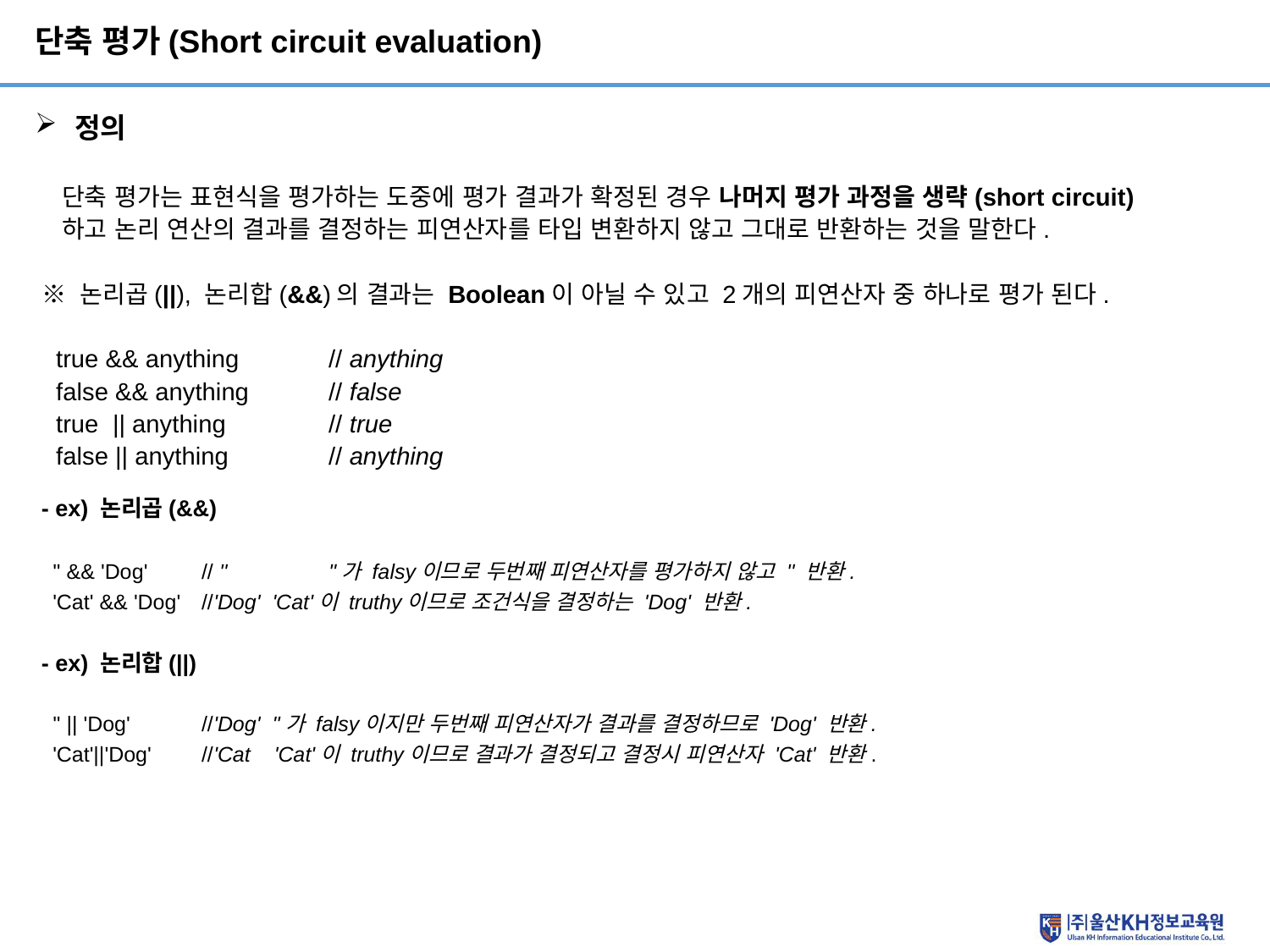

# 단축 평가(Short circuit evaluation)

정의

   단축 평가는 표현식을 평가하는 도중에 평가 결과가 확정된 경우 나머지 평가 과정을 생략(short circuit)
   하고 논리 연산의 결과를 결정하는 피연산자를 타입 변환하지 않고 그대로 반환하는 것을 말한다.

 ※ 논리곱(||), 논리합(&&)의 결과는 Boolean이 아닐 수 있고 2개의 피연산자 중 하나로 평가 된다.

   true && anything 	// anything
   false && anything	// false
   true  || anything	// true
   false || anything 	// anything
 - ex) 논리곱(&&)

   '' && 'Dog' 	// '' 	''가 falsy이므로 두번째 피연산자를 평가하지 않고 '' 반환.
   'Cat' && 'Dog'	//'Dog'  'Cat'이 truthy이므로 조건식을 결정하는 'Dog' 반환.

 - ex) 논리합(||)

   '' || 'Dog'	//'Dog'  ''가 falsy이지만 두번째 피연산자가 결과를 결정하므로 'Dog' 반환.
   'Cat'||'Dog'	//'Cat    'Cat'이 truthy이므로 결과가 결정되고 결정시 피연산자 'Cat' 반환.